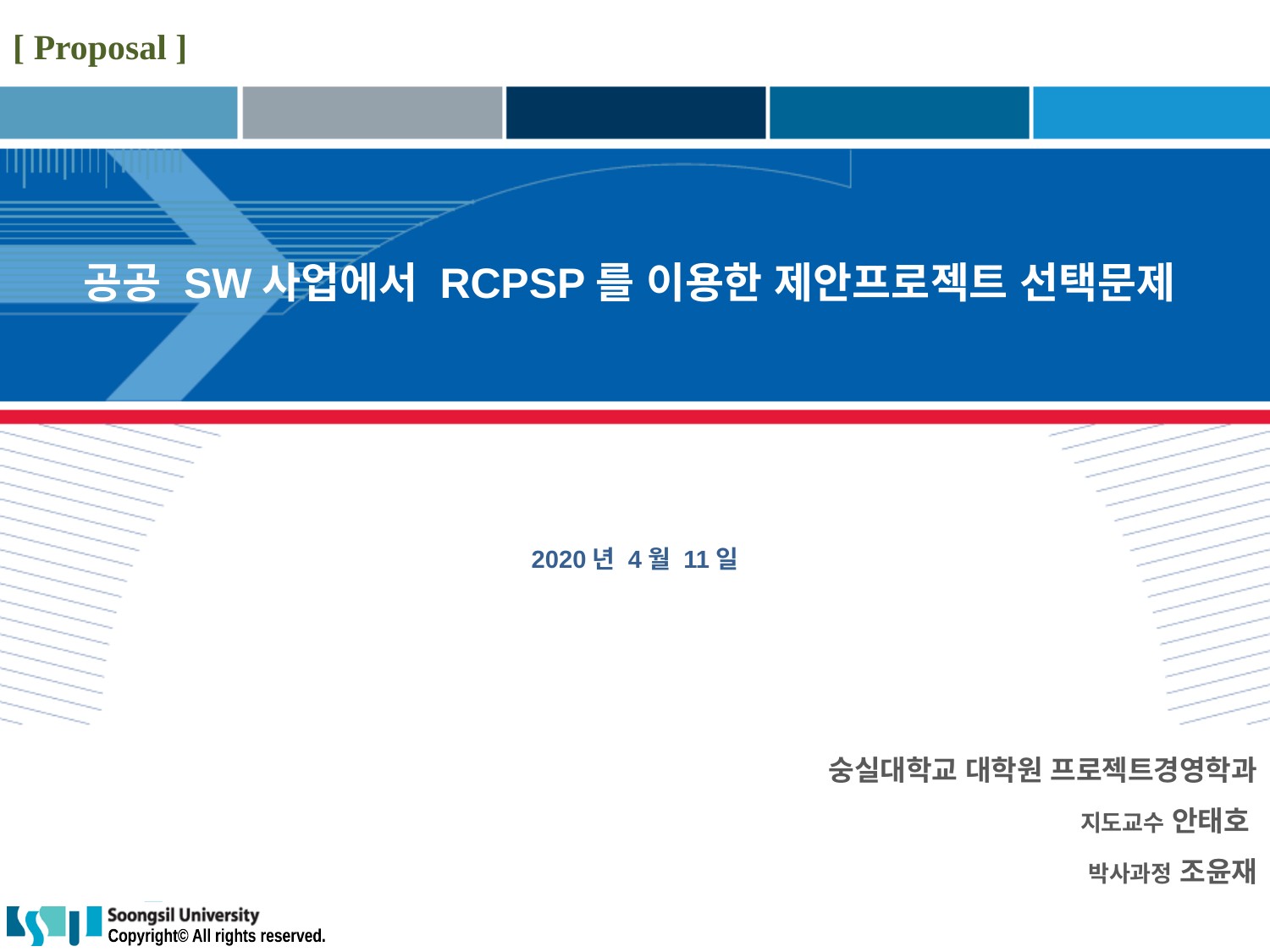

[ Proposal ]
공공 SW사업에서 RCPSP를 이용한 제안프로젝트 선택문제
2020년 4월 11일
숭실대학교 대학원 프로젝트경영학과
지도교수 안태호
박사과정 조윤재